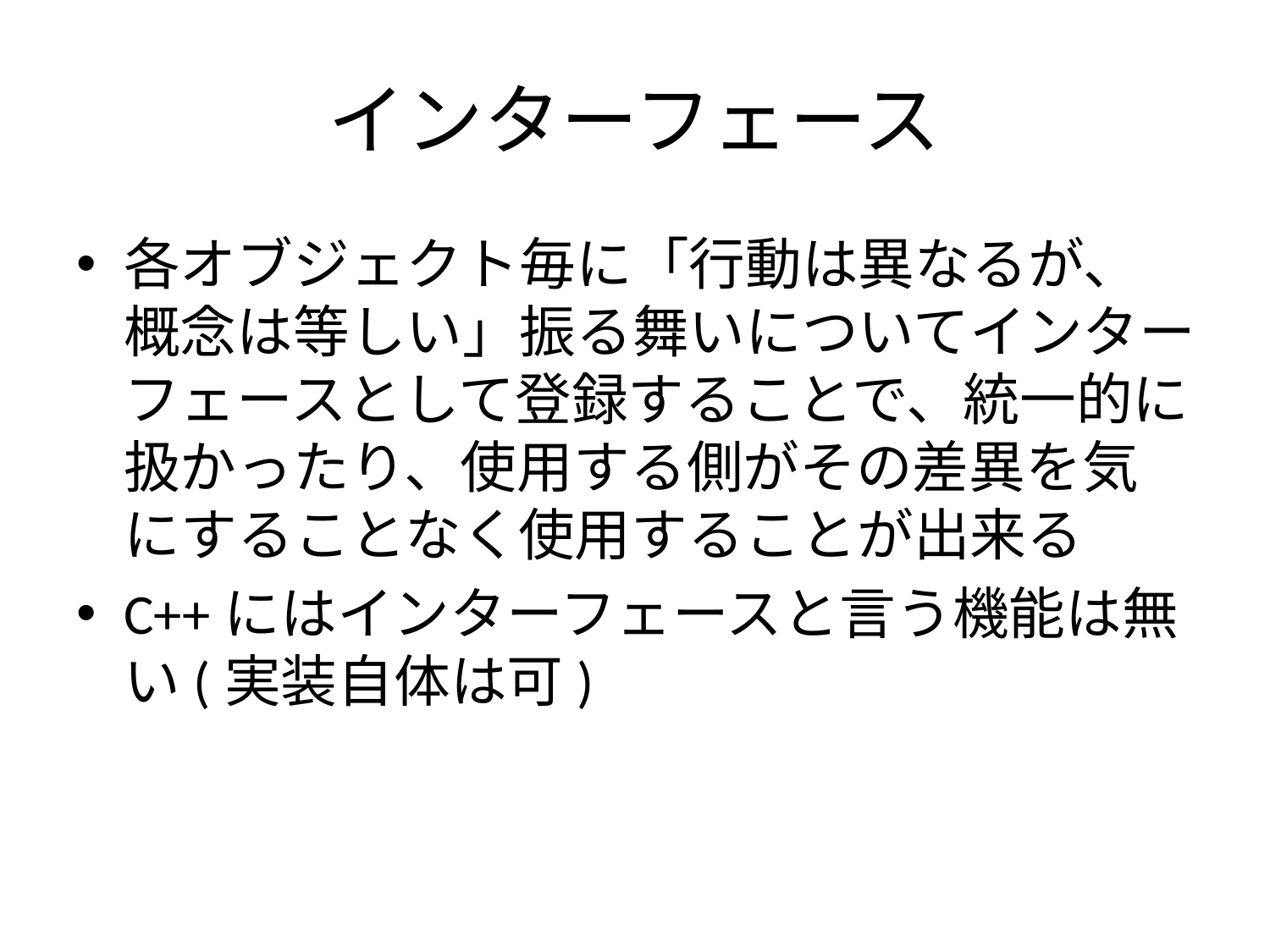

# インターフェース
各オブジェクト毎に「行動は異なるが、概念は等しい」振る舞いについてインターフェースとして登録することで、統一的に扱かったり、使用する側がその差異を気にすることなく使用することが出来る
C++にはインターフェースと言う機能は無い(実装自体は可)